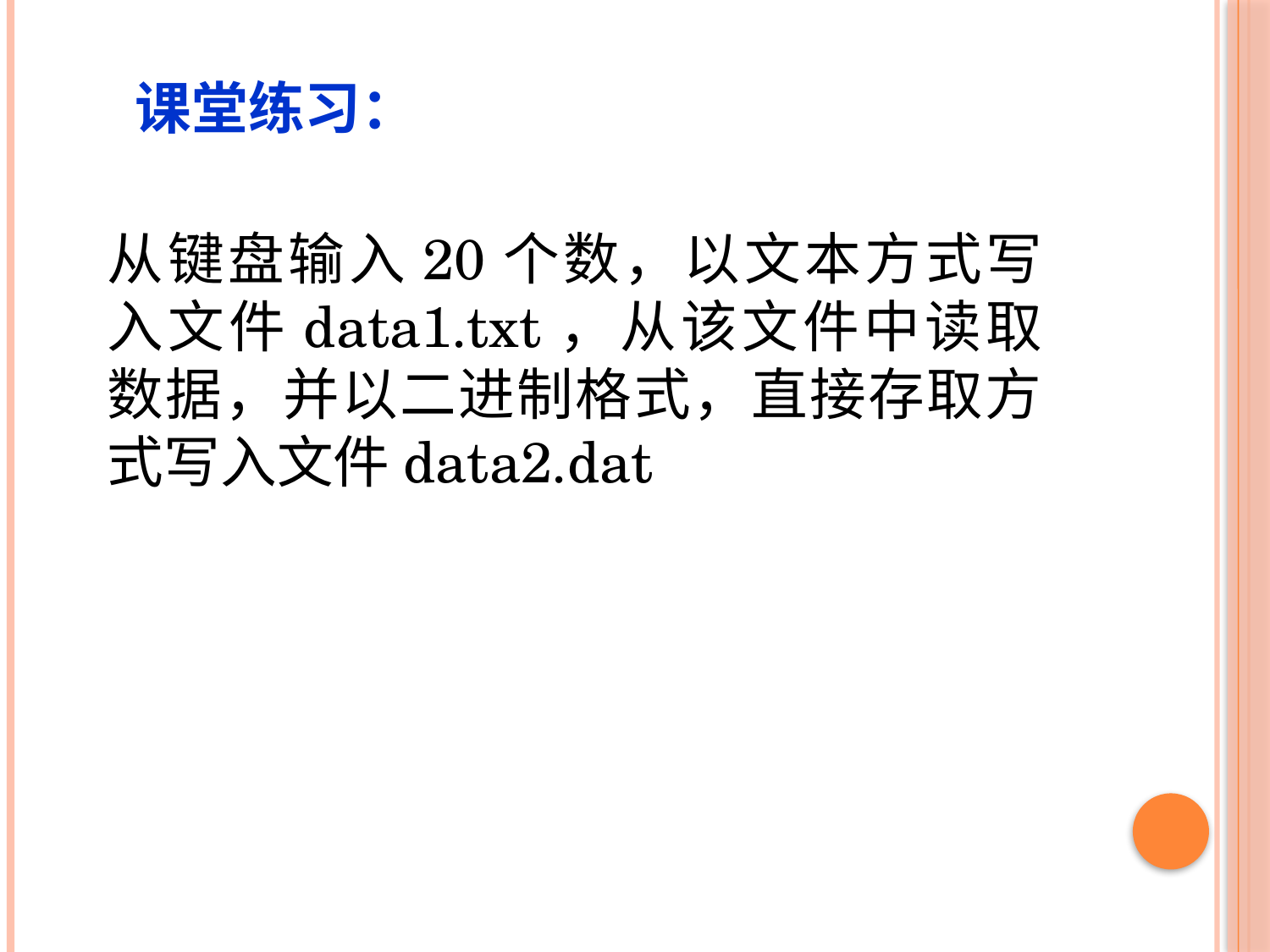

课堂练习：
从键盘输入20个数，以文本方式写入文件data1.txt，从该文件中读取数据，并以二进制格式，直接存取方式写入文件data2.dat